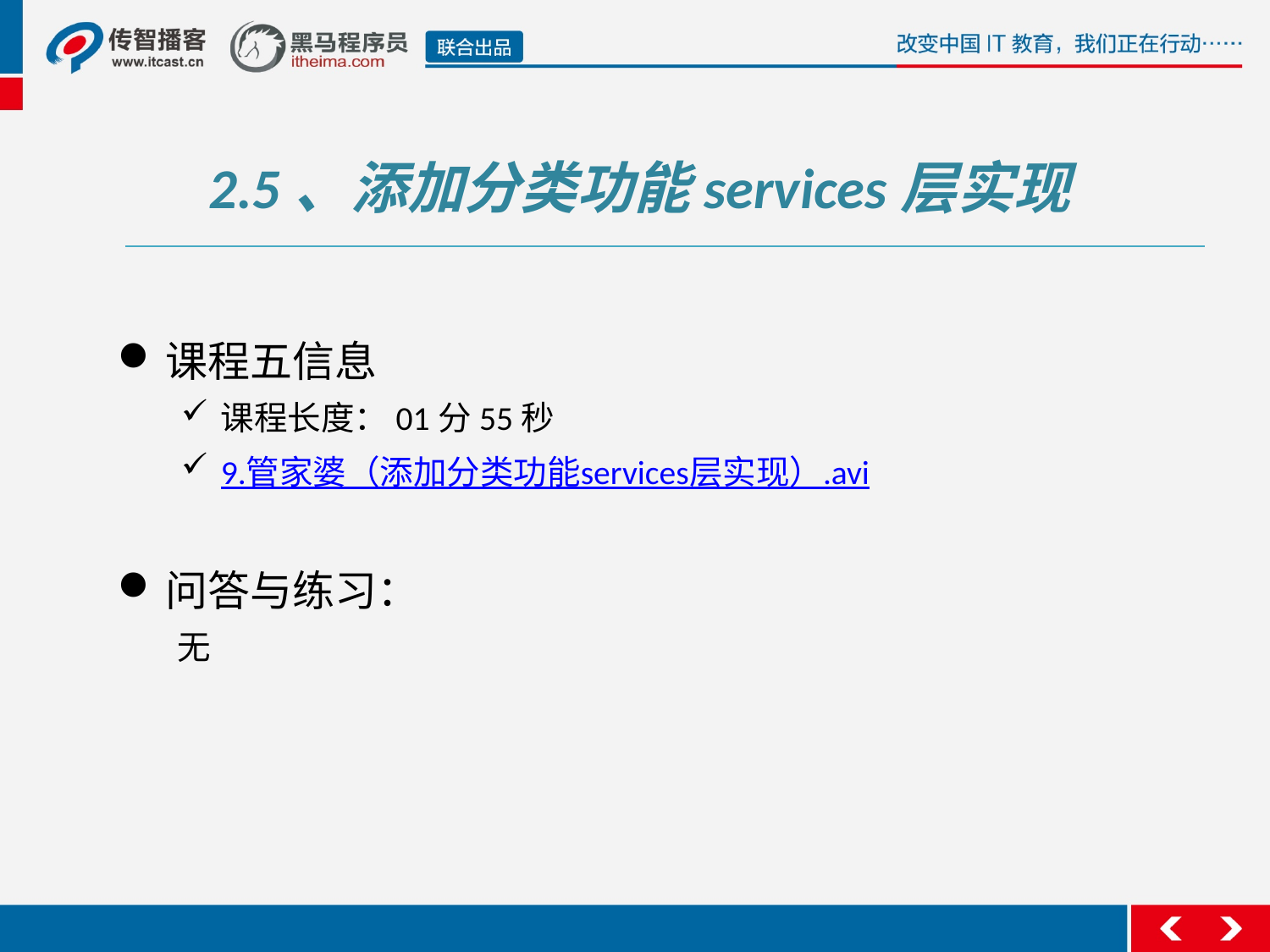

2.5、添加分类功能services层实现

课程五信息
课程长度：01分55秒
9.管家婆（添加分类功能services层实现）.avi

问答与练习：
       无